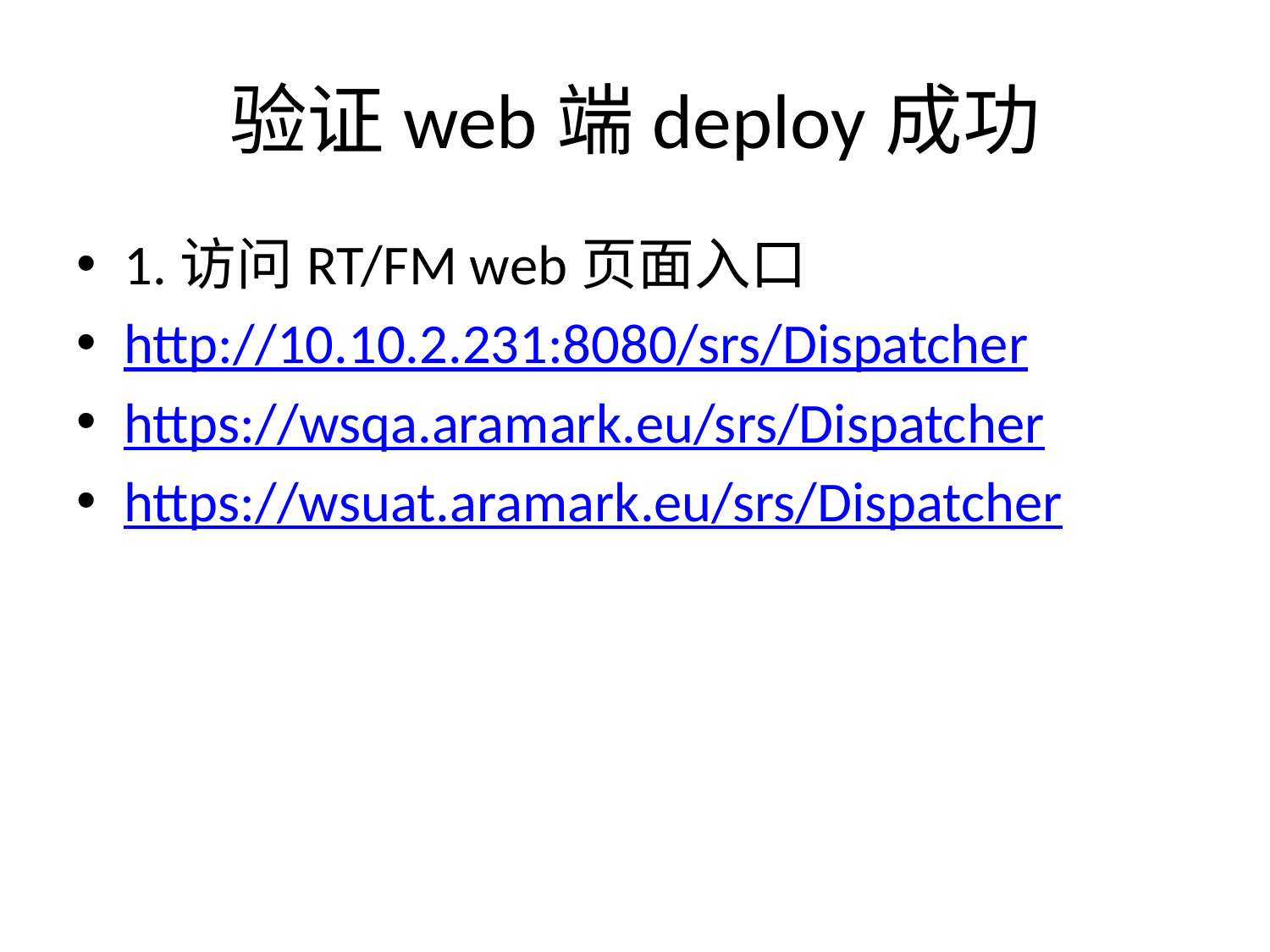

# 验证web端deploy成功
1.访问RT/FM web页面入口
http://10.10.2.231:8080/srs/Dispatcher
https://wsqa.aramark.eu/srs/Dispatcher
https://wsuat.aramark.eu/srs/Dispatcher